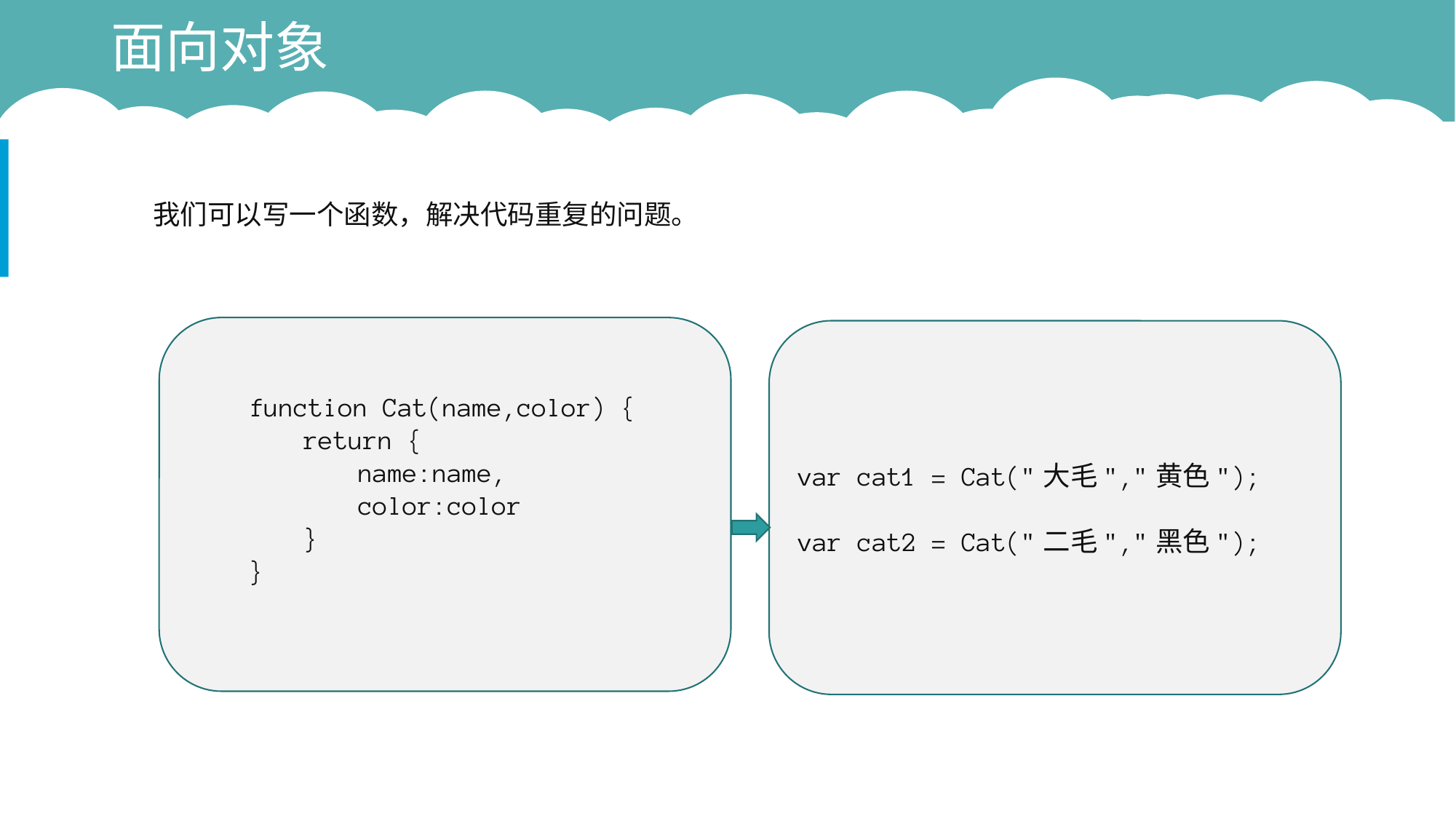

# 面向对象

我们可以写一个函数，解决代码重复的问题。
　　function Cat(name,color) {
　　　　return {
　　　　　　name:name,
　　　　　　color:color
　　　　}
　　}

var cat1 = Cat("大毛","黄色");

var cat2 = Cat("二毛","黑色");